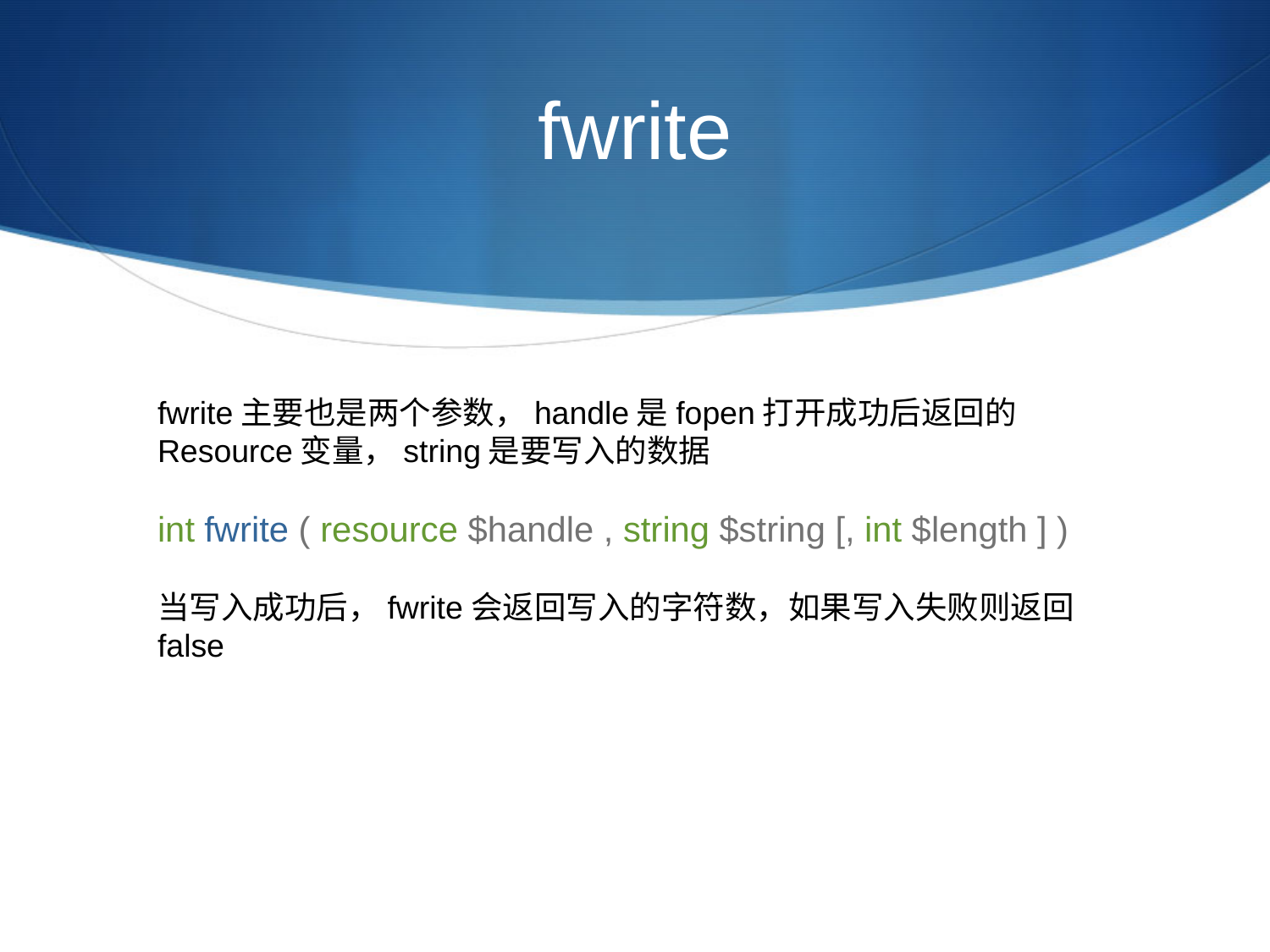

# fwrite
fwrite主要也是两个参数，handle是fopen打开成功后返回的Resource变量，string是要写入的数据

int fwrite ( resource $handle , string $string [, int $length ] )

当写入成功后，fwrite会返回写入的字符数，如果写入失败则返回false